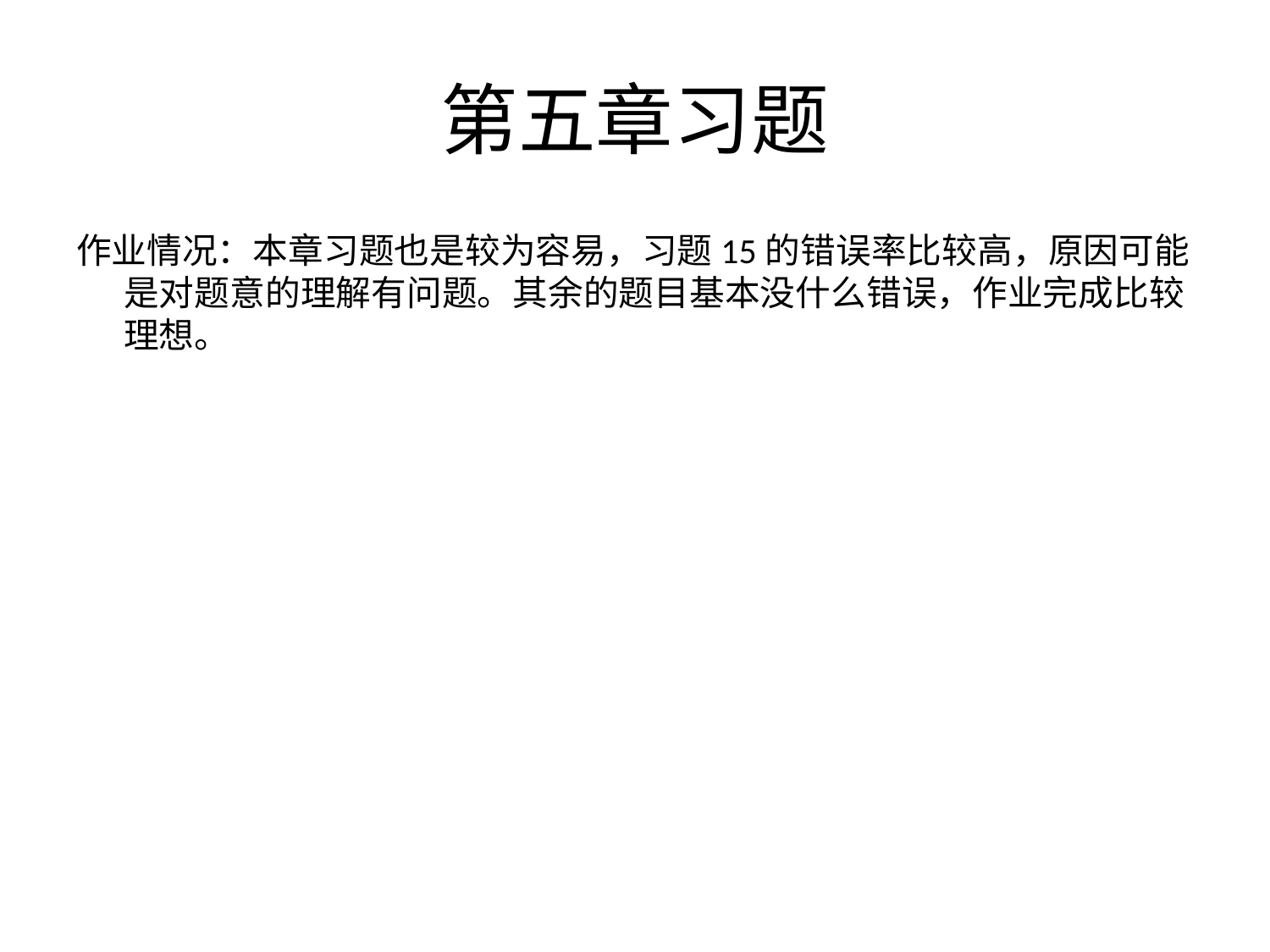

# 第五章习题
作业情况：本章习题也是较为容易，习题15的错误率比较高，原因可能是对题意的理解有问题。其余的题目基本没什么错误，作业完成比较理想。